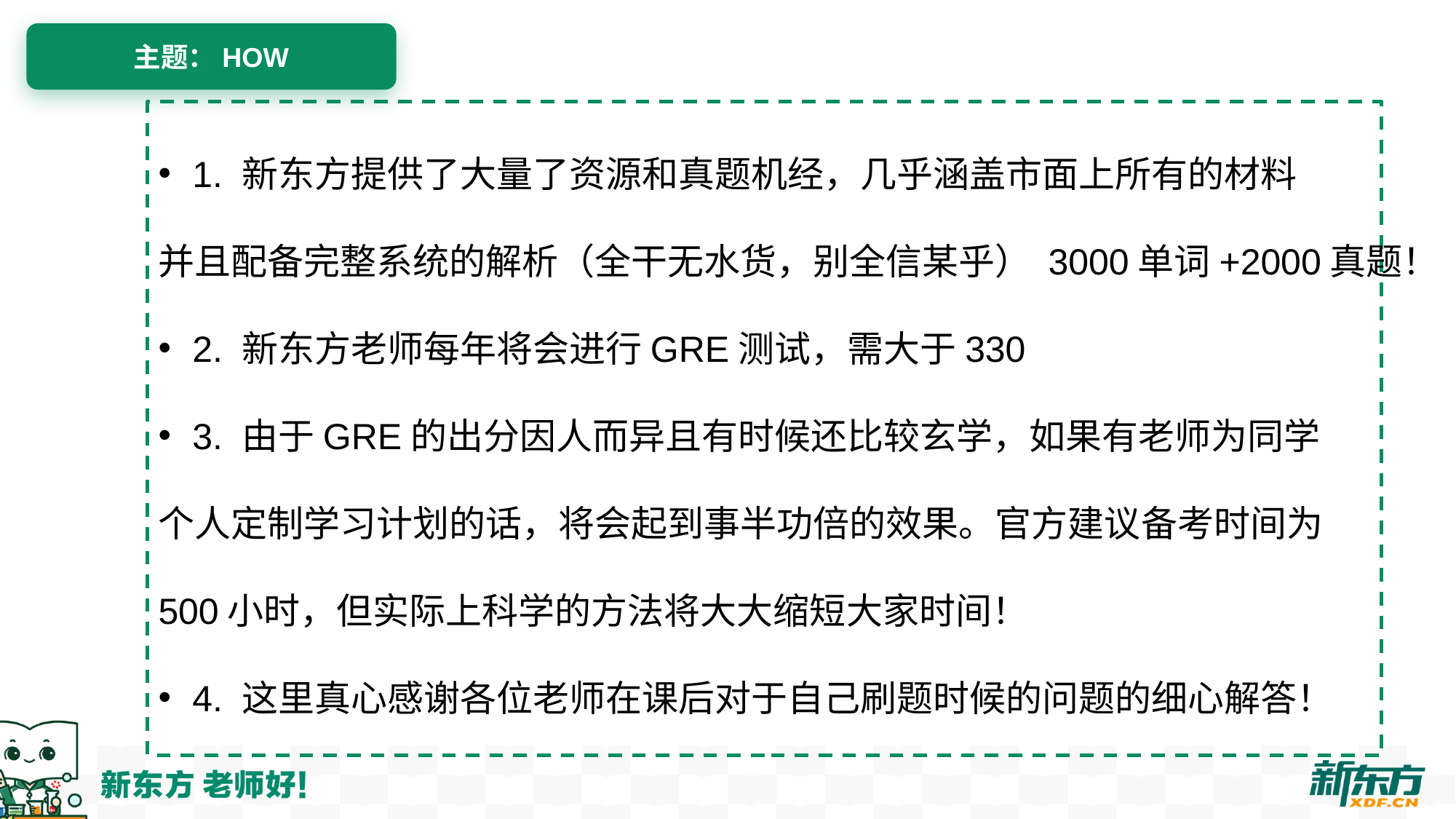

主题：HOW
1. 新东方提供了大量了资源和真题机经，几乎涵盖市面上所有的材料
并且配备完整系统的解析（全干无水货，别全信某乎） 3000单词+2000真题！
2. 新东方老师每年将会进行GRE测试，需大于330
3. 由于GRE的出分因人而异且有时候还比较玄学，如果有老师为同学
个人定制学习计划的话，将会起到事半功倍的效果。官方建议备考时间为
500小时，但实际上科学的方法将大大缩短大家时间！
4. 这里真心感谢各位老师在课后对于自己刷题时候的问题的细心解答！